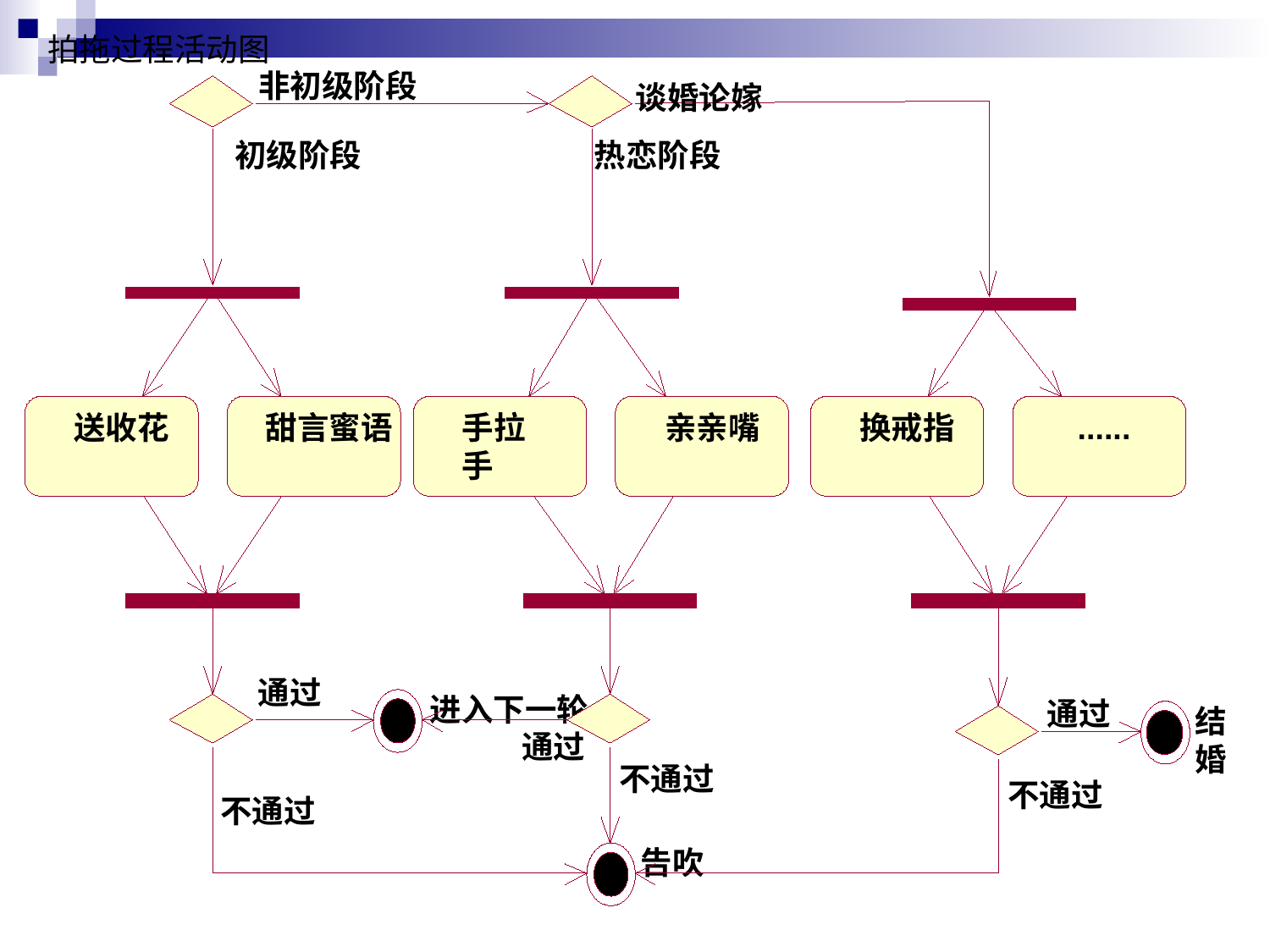

# 拍拖过程活动图
非初级阶段

谈婚论嫁

初级阶段
热恋阶段

送收花
甜言蜜语
手拉手
亲亲嘴
换戒指
......

通过

进入下一轮

通过

结婚

通过

不通过

不通过
不通过

告吹